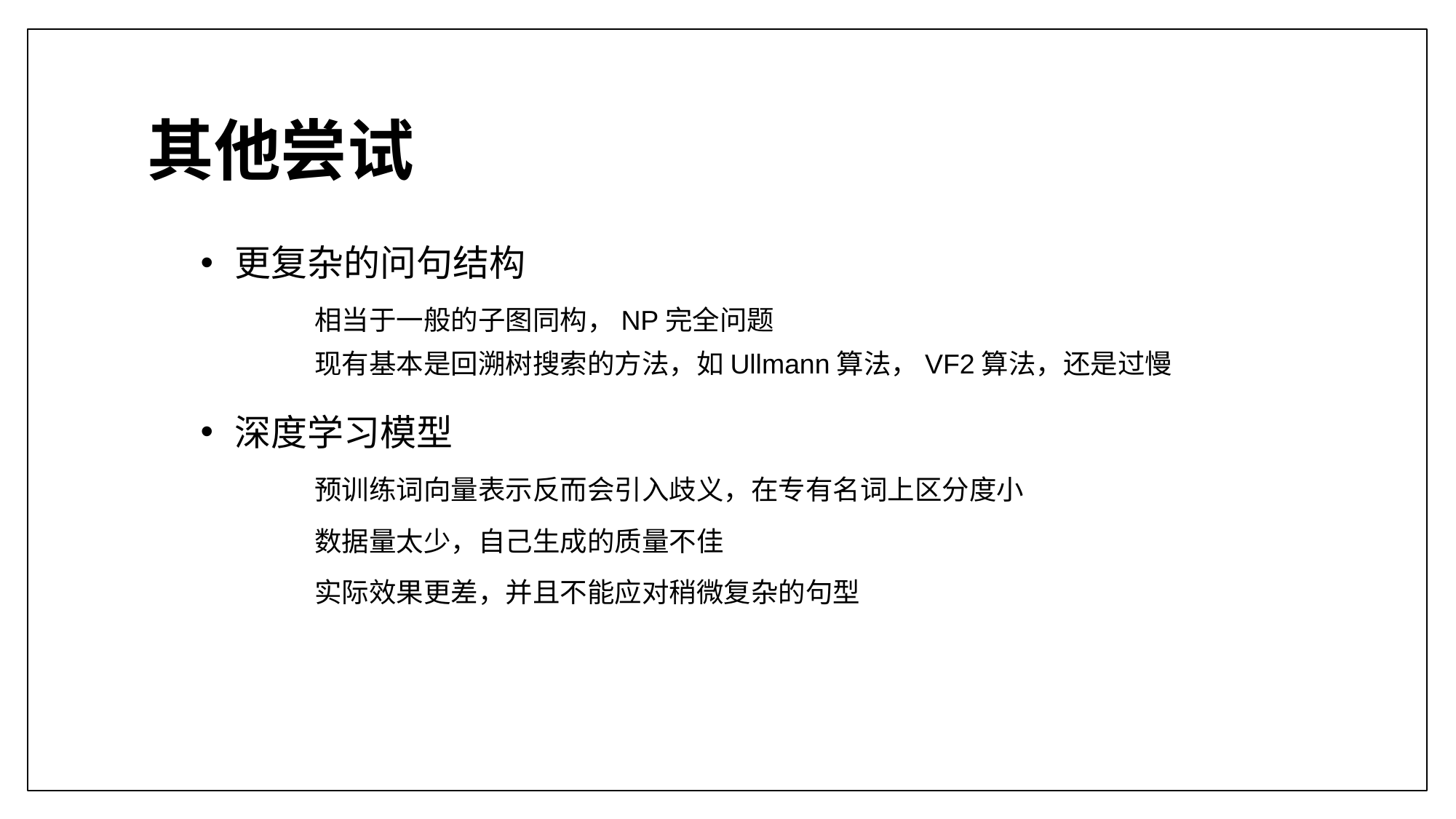

# 其他尝试
更复杂的问句结构
相当于一般的子图同构，NP完全问题
现有基本是回溯树搜索的方法，如Ullmann算法，VF2算法，还是过慢
深度学习模型
预训练词向量表示反而会引入歧义，在专有名词上区分度小
数据量太少，自己生成的质量不佳
实际效果更差，并且不能应对稍微复杂的句型